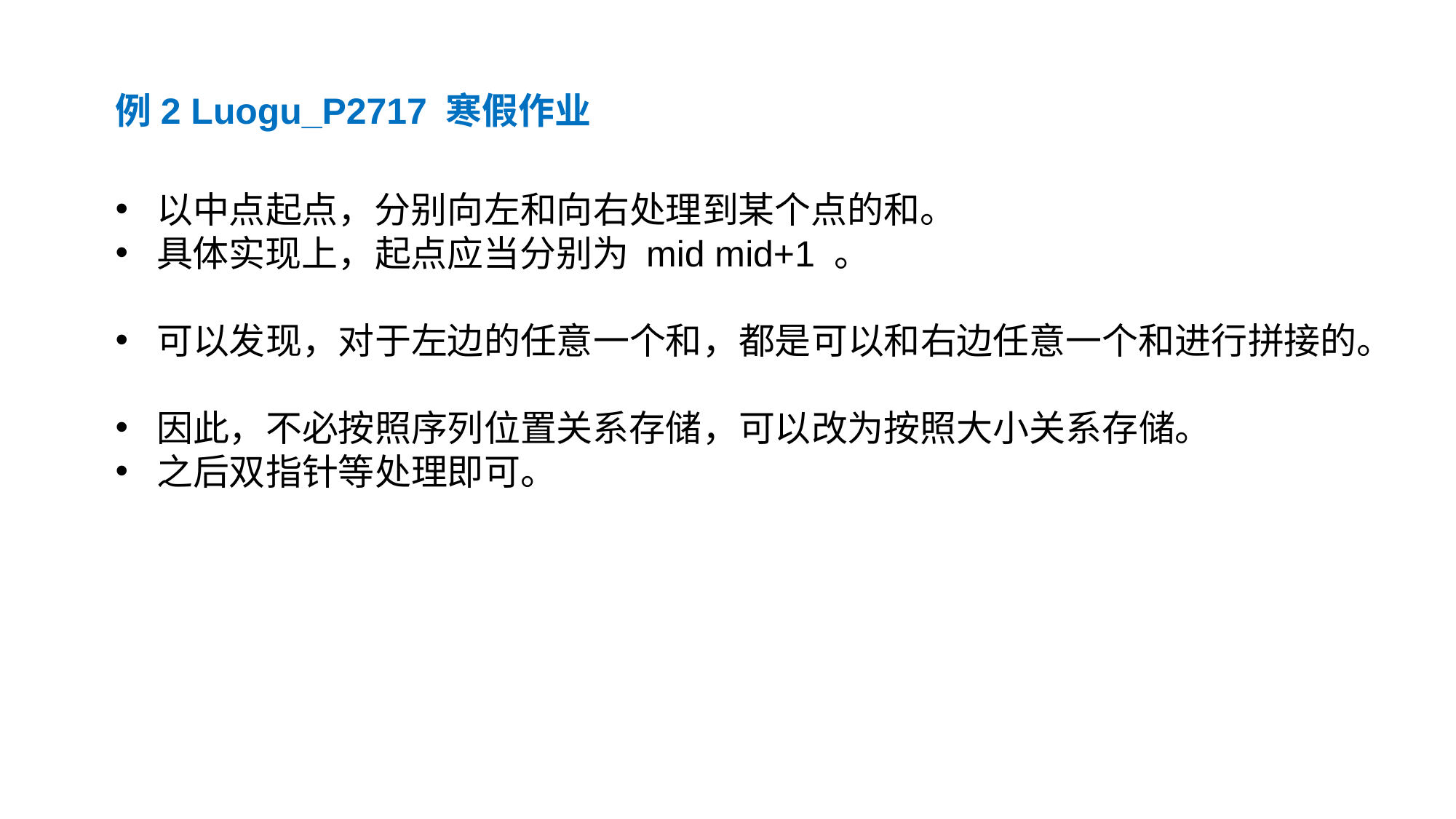

例2 Luogu_P2717 寒假作业
以中点起点，分别向左和向右处理到某个点的和。
具体实现上，起点应当分别为 mid mid+1 。

可以发现，对于左边的任意一个和，都是可以和右边任意一个和进行拼接的。

因此，不必按照序列位置关系存储，可以改为按照大小关系存储。
之后双指针等处理即可。